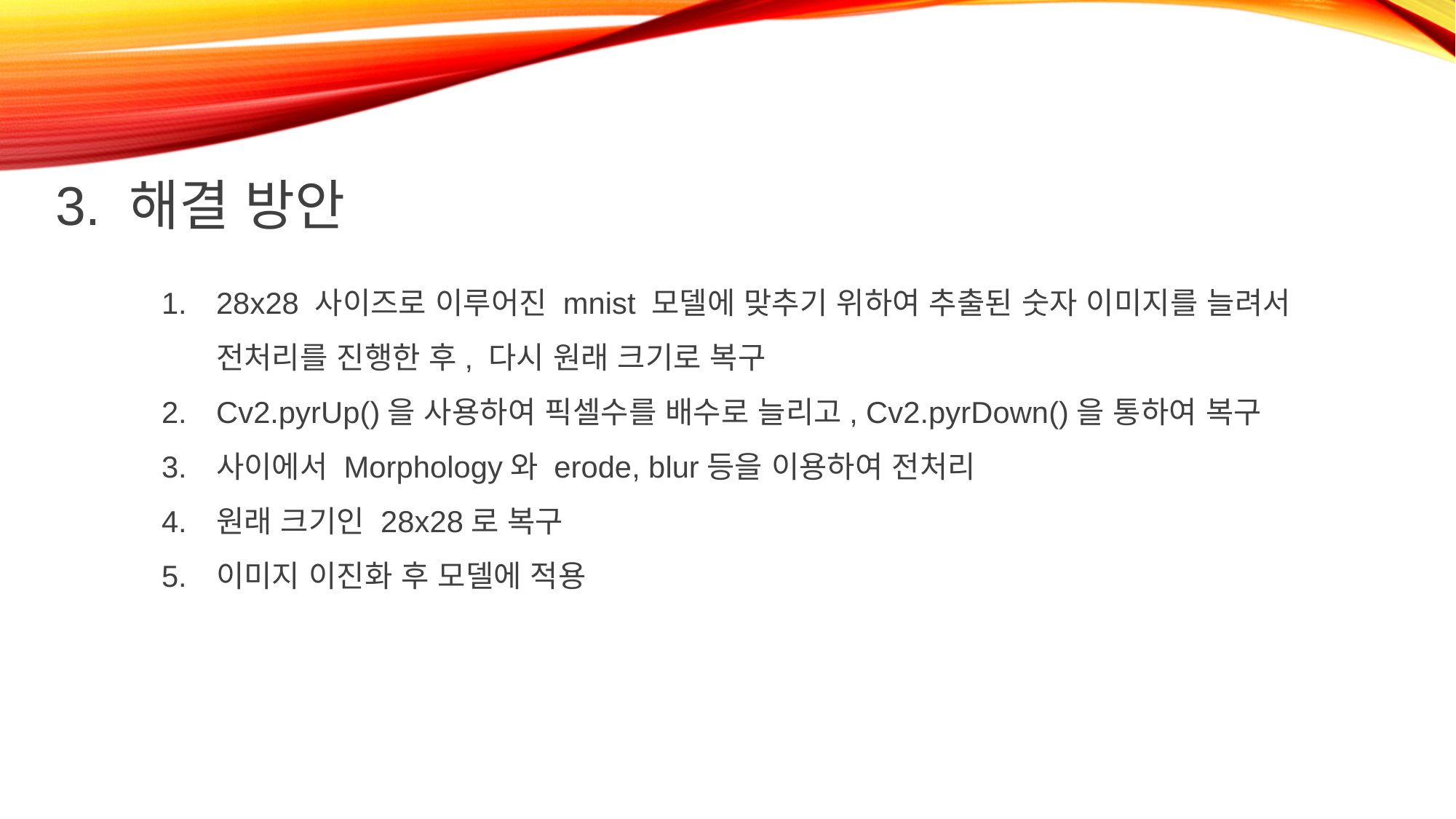

3. 해결 방안
28x28 사이즈로 이루어진 mnist 모델에 맞추기 위하여 추출된 숫자 이미지를 늘려서 전처리를 진행한 후, 다시 원래 크기로 복구
Cv2.pyrUp()을 사용하여 픽셀수를 배수로 늘리고, Cv2.pyrDown()을 통하여 복구
사이에서 Morphology와 erode, blur등을 이용하여 전처리
원래 크기인 28x28로 복구
이미지 이진화 후 모델에 적용